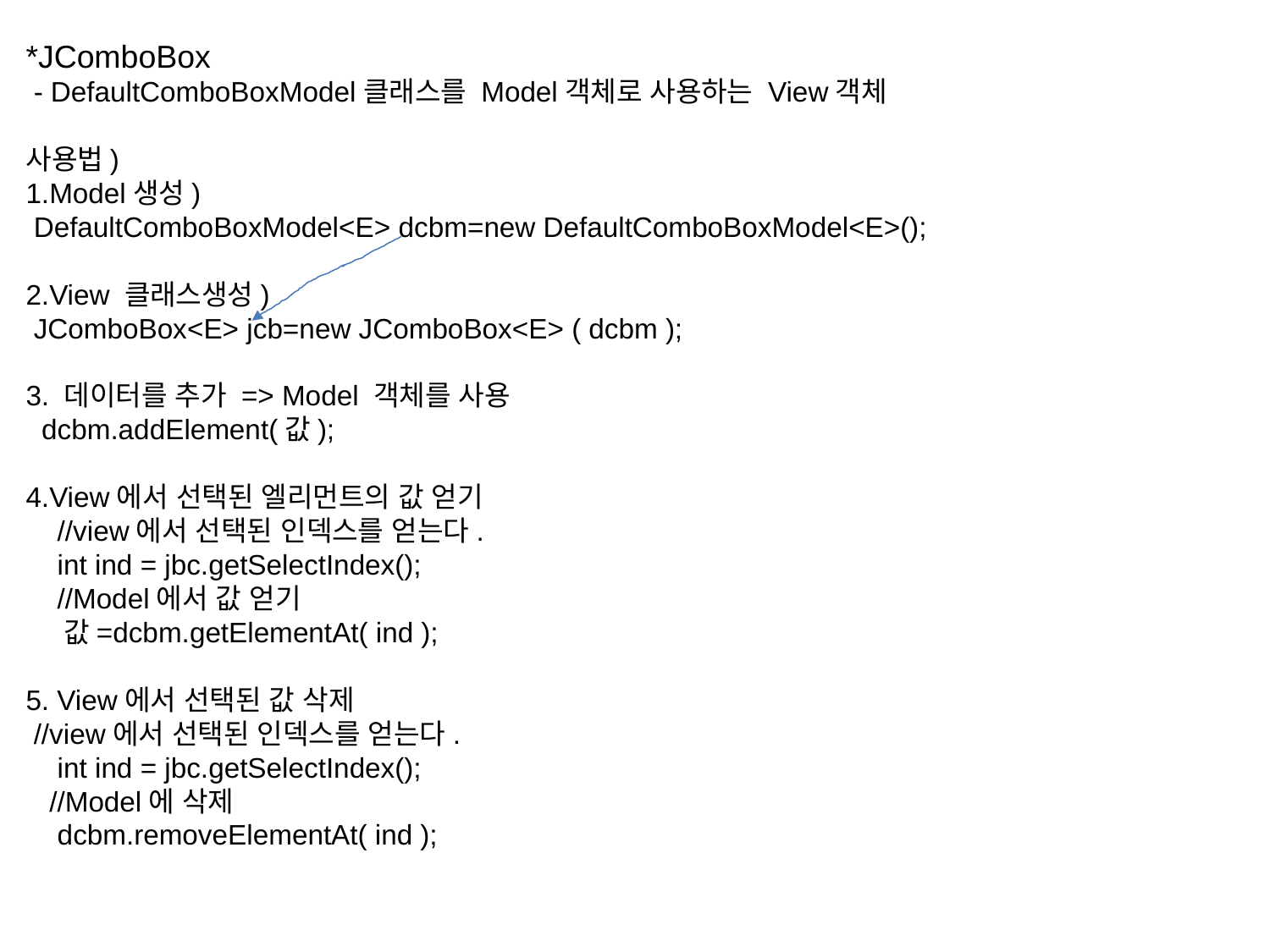

*JComboBox
 - DefaultComboBoxModel클래스를 Model객체로 사용하는 View객체

사용법)
1.Model생성)
 DefaultComboBoxModel<E> dcbm=new DefaultComboBoxModel<E>();

2.View 클래스생성)
 JComboBox<E> jcb=new JComboBox<E> ( dcbm );

3. 데이터를 추가 => Model 객체를 사용
  dcbm.addElement(값);

4.View에서 선택된 엘리먼트의 값 얻기
    //view에서 선택된 인덱스를 얻는다.
    int ind = jbc.getSelectIndex();
    //Model에서 값 얻기
    값=dcbm.getElementAt( ind );

5. View에서 선택된 값 삭제
 //view에서 선택된 인덱스를 얻는다.
    int ind = jbc.getSelectIndex();
   //Model에 삭제
    dcbm.removeElementAt( ind );